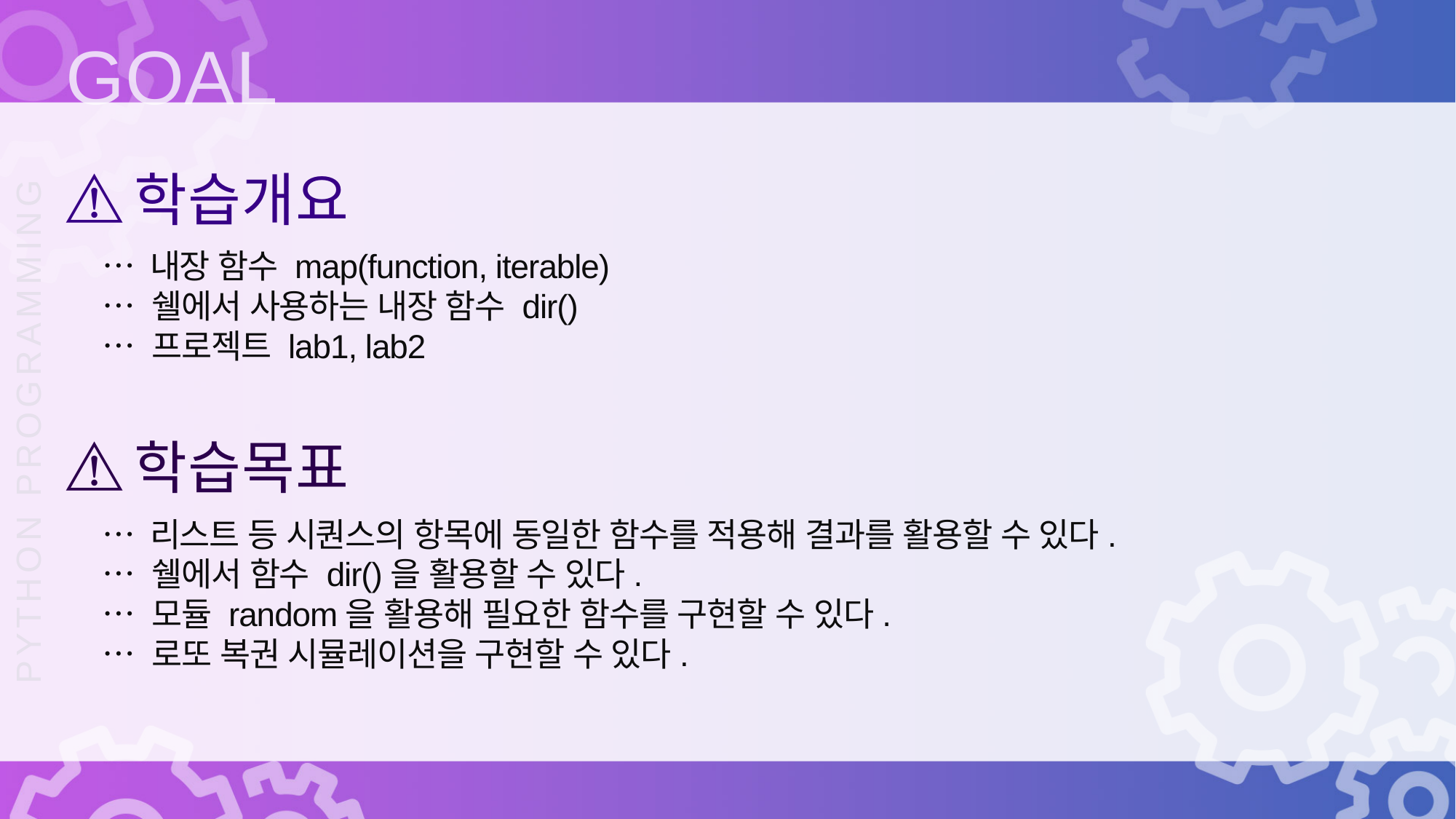

학습개요
… 내장 함수 map(function, iterable)
… 쉘에서 사용하는 내장 함수 dir()
… 프로젝트 lab1, lab2
학습목표
… 리스트 등 시퀀스의 항목에 동일한 함수를 적용해 결과를 활용할 수 있다.
… 쉘에서 함수 dir()을 활용할 수 있다.
… 모듈 random을 활용해 필요한 함수를 구현할 수 있다.
… 로또 복권 시뮬레이션을 구현할 수 있다.